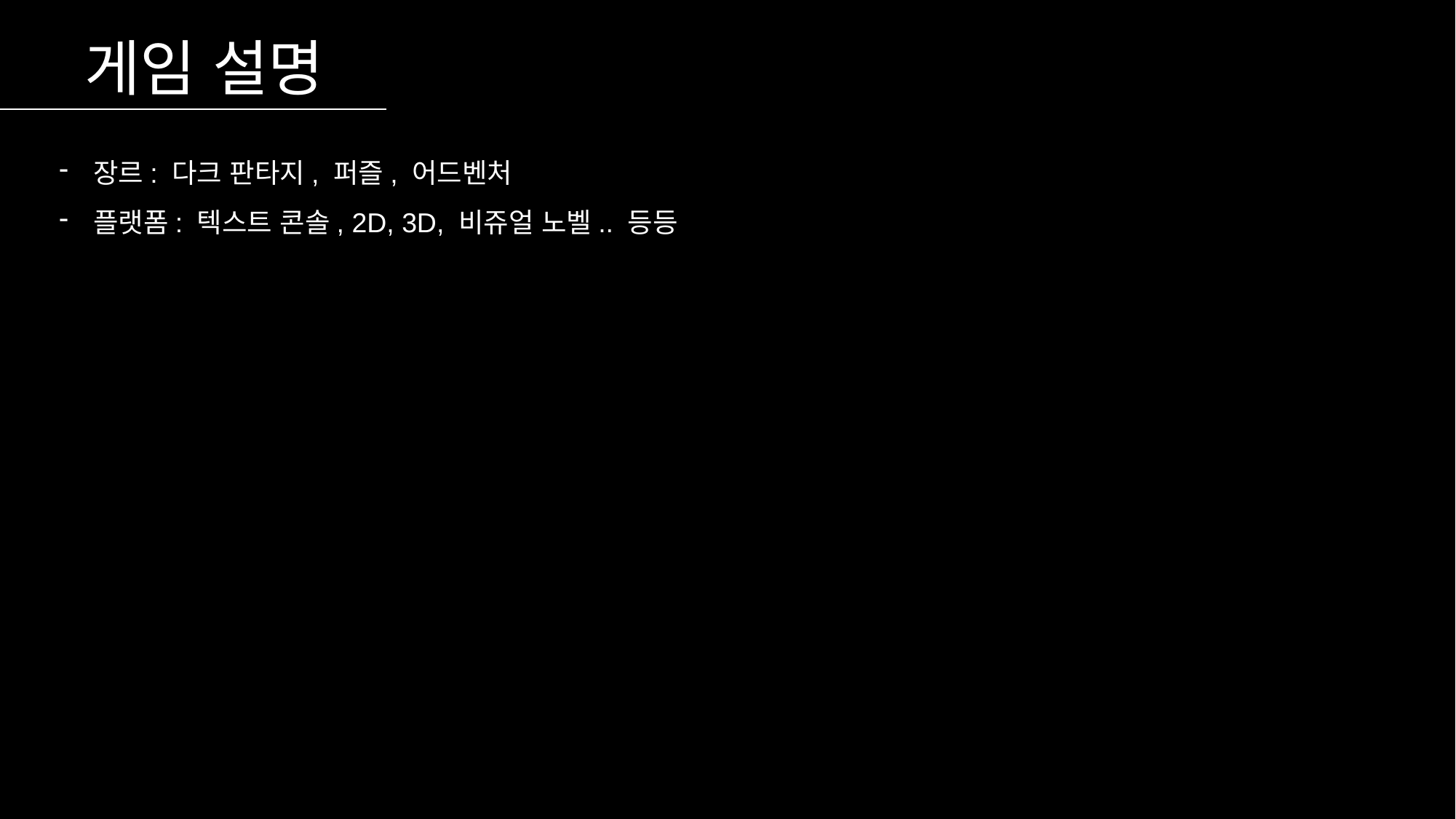

게임 설명
장르: 다크 판타지, 퍼즐, 어드벤처
플랫폼: 텍스트 콘솔, 2D, 3D, 비쥬얼 노벨.. 등등